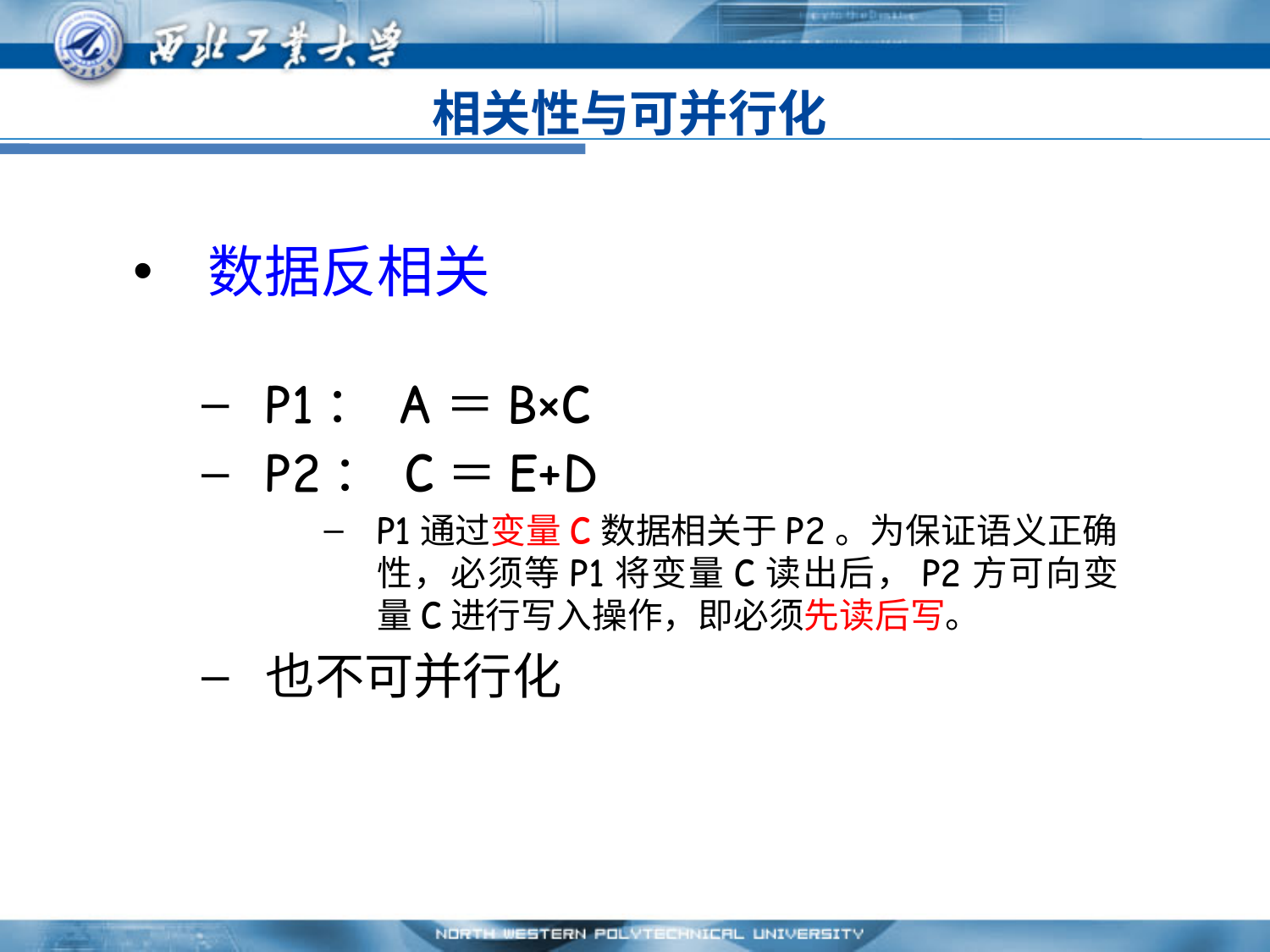

# 相关性与可并行化
数据反相关

P1： A＝B×C
P2： C＝E+D
P1通过变量C数据相关于P2。为保证语义正确性，必须等P1将变量C读出后，P2方可向变量C进行写入操作，即必须先读后写。
也不可并行化